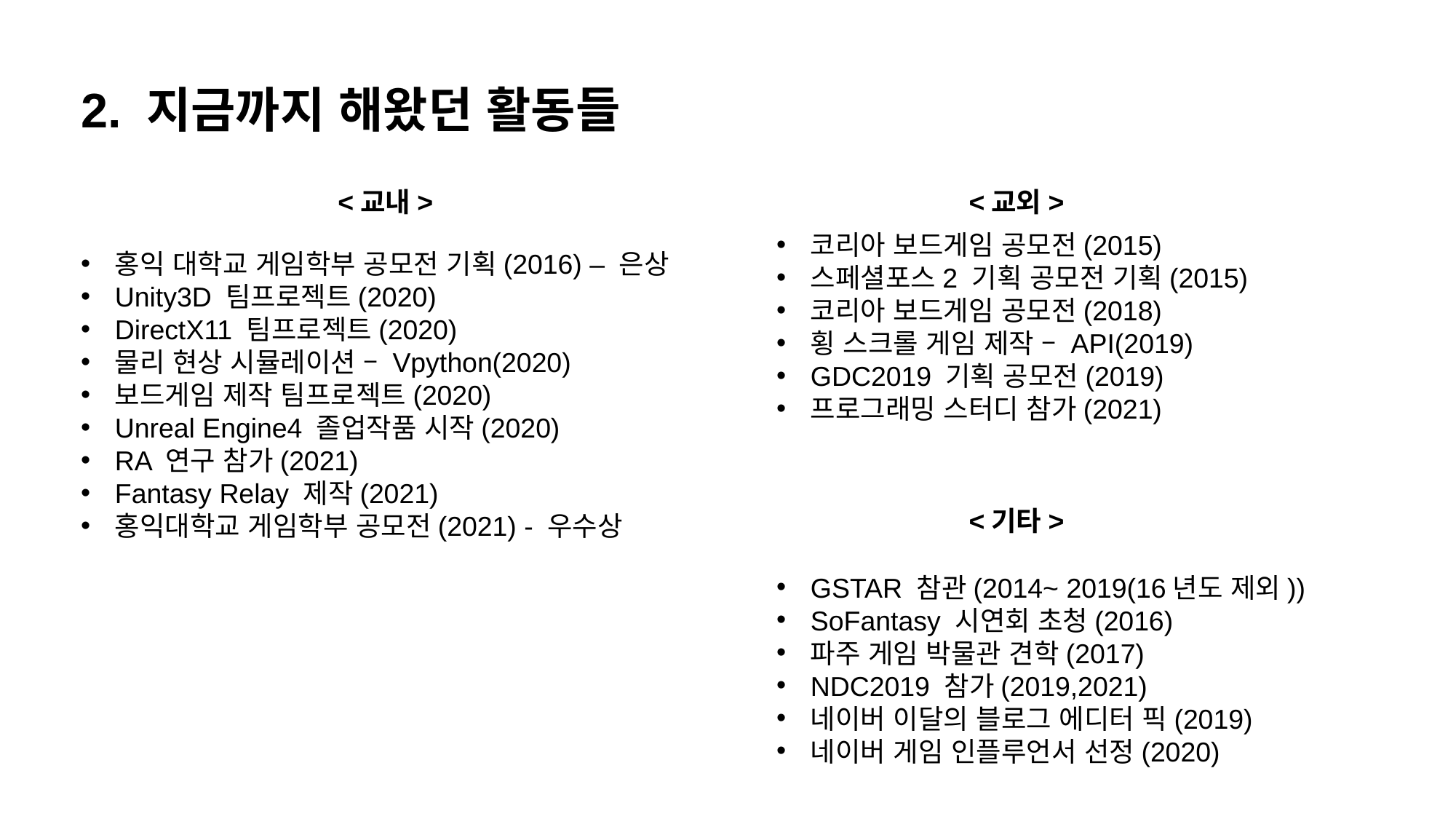

2. 지금까지 해왔던 활동들

<교내>
<교외>
코리아 보드게임 공모전(2015)
스페셜포스2 기획 공모전 기획(2015)
코리아 보드게임 공모전(2018)
횡 스크롤 게임 제작 – API(2019)
GDC2019 기획 공모전(2019)
프로그래밍 스터디 참가(2021)

홍익 대학교 게임학부 공모전 기획(2016) – 은상
Unity3D 팀프로젝트(2020)
DirectX11 팀프로젝트(2020)
물리 현상 시뮬레이션 – Vpython(2020)
보드게임 제작 팀프로젝트(2020)
Unreal Engine4 졸업작품 시작(2020)
RA 연구 참가(2021)
Fantasy Relay 제작(2021)
홍익대학교 게임학부 공모전(2021) - 우수상

<기타>
GSTAR 참관(2014~ 2019(16년도 제외))
SoFantasy 시연회 초청(2016)
파주 게임 박물관 견학(2017)
NDC2019 참가(2019,2021)
네이버 이달의 블로그 에디터 픽(2019)
네이버 게임 인플루언서 선정(2020)